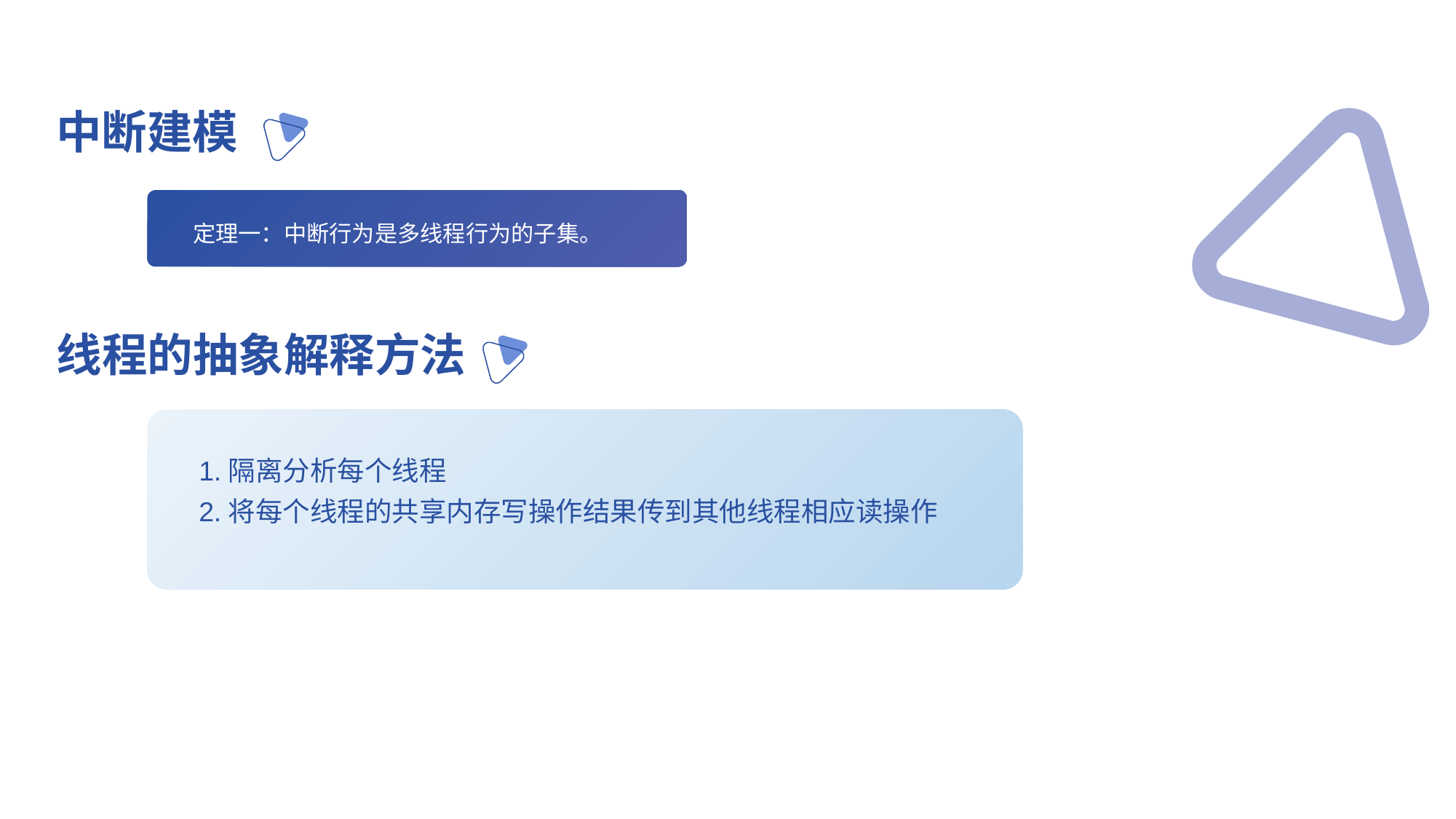

中断建模

    定理一：中断行为是多线程行为的子集。
线程的抽象解释方法

  1.隔离分析每个线程
  2.将每个线程的共享内存写操作结果传到其他线程相应读操作